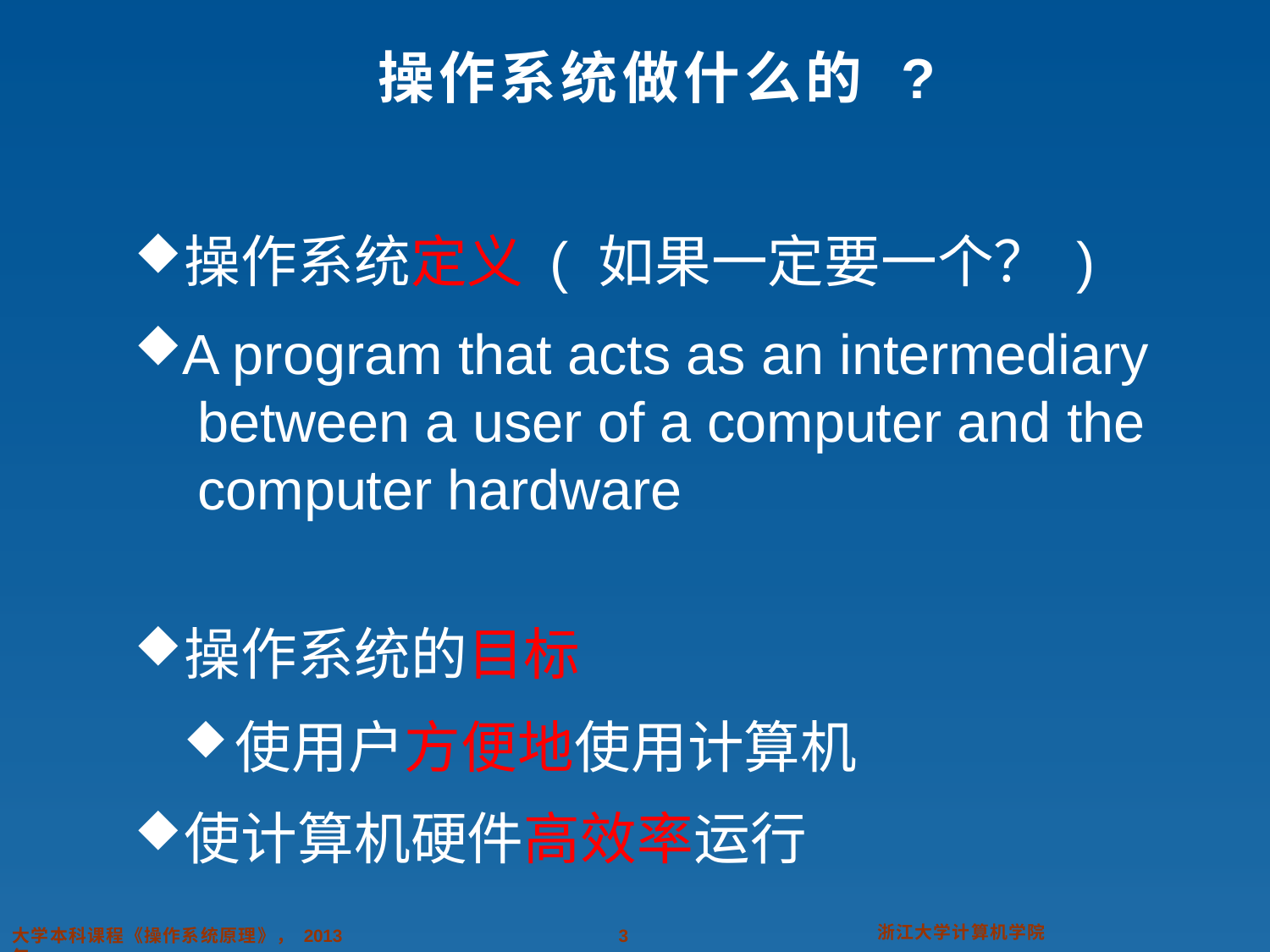

# 操作系统做什么的	?
操作系统定义 ( 如果一定要一个？ )
A program that acts as an intermediary  between a user of a computer and the  computer hardware

操作系统的目标
使用户方便地使用计算机
使计算机硬件高效率运行
浙江大学计算机学院
大学本科课程《操作系统原理》， 2013 年
3